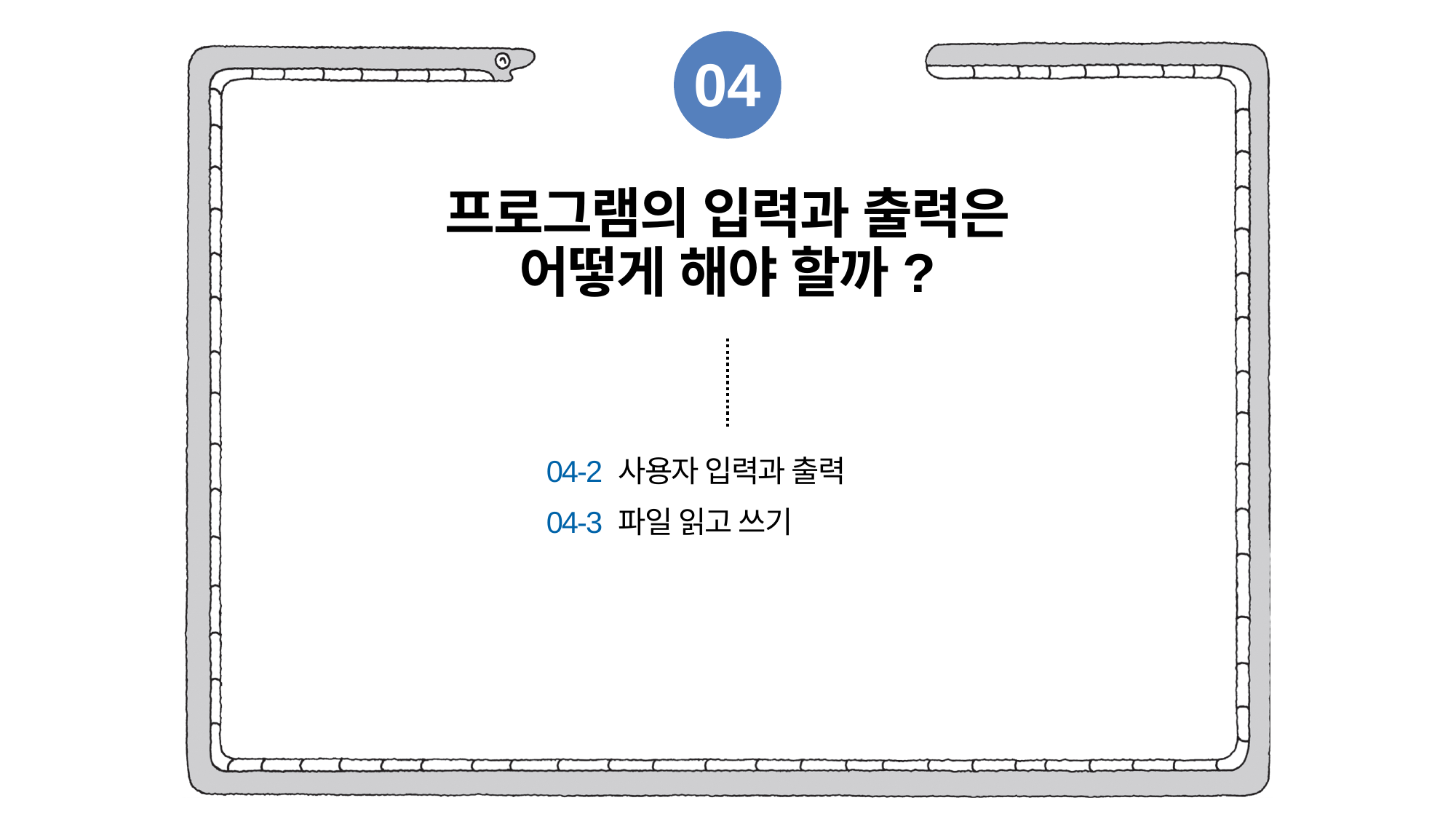

04
프로그램의 입력과 출력은
어떻게 해야 할까?
04-2 사용자 입력과 출력
04-3 파일 읽고 쓰기